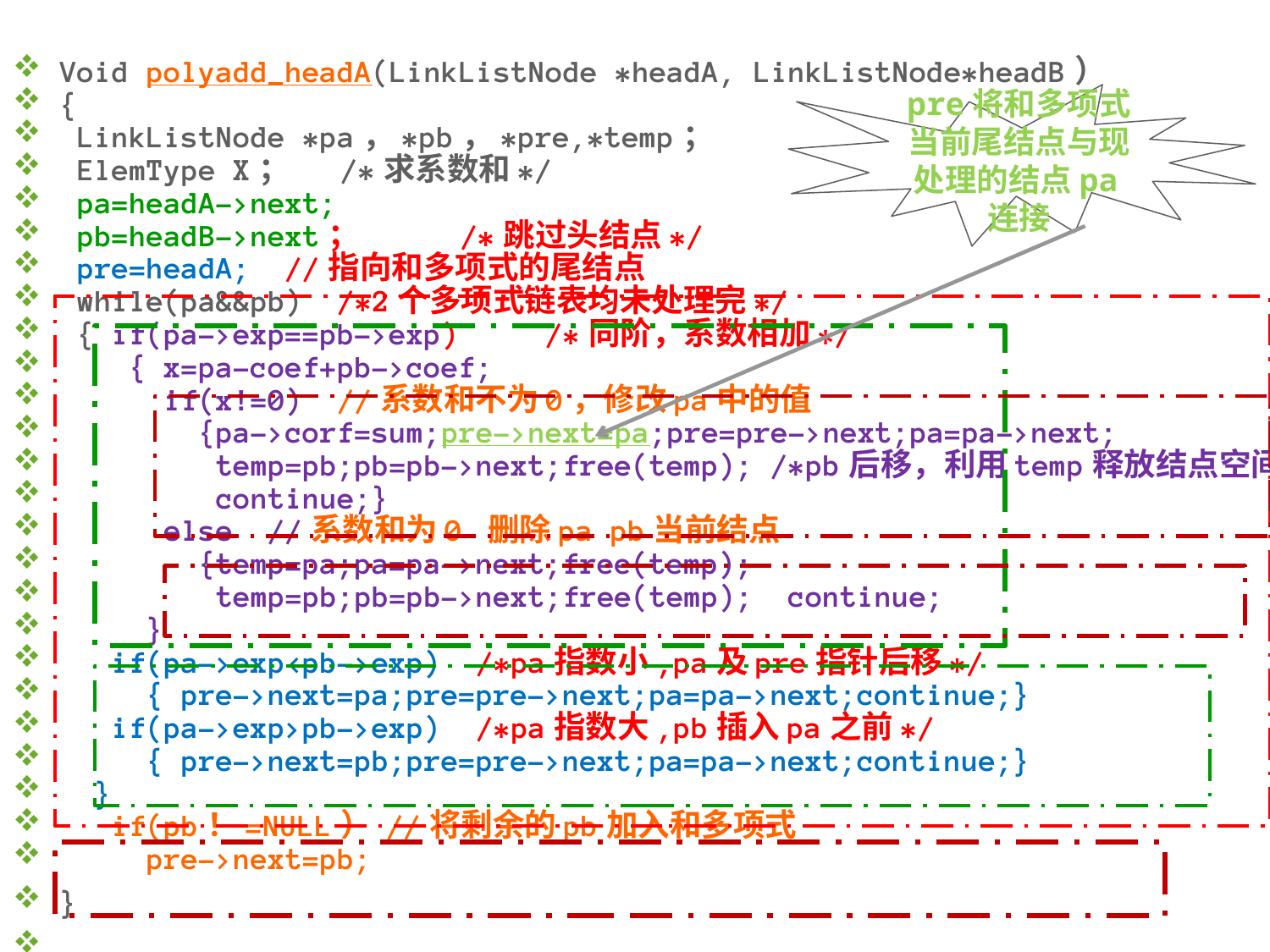

Void polyadd_headA(LinkListNode *headA, LinkListNode*headB）
{
 LinkListNode *pa，*pb，*pre,*temp；
 ElemType X；      /*求系数和*/
 pa=headA->next;
 pb=headB->next；             /*跳过头结点*/
 pre=headA;  //指向和多项式的尾结点
 while(pa&&pb)  /*2个多项式链表均未处理完*/
 { if(pa->exp==pb->exp)     /*同阶，系数相加*/
    { x=pa-coef+pb->coef;
      if(x!=0)  //系数和不为0，修改pa中的值
        {pa->corf=sum;pre->next=pa;pre=pre->next;pa=pa->next;
         temp=pb;pb=pb->next;free(temp); /*pb后移，利用temp释放结点空间
         continue;}
      else  //系数和为0 删除pa pb当前结点
        {temp=pa;pa=pa->next;free(temp);
         temp=pb;pb=pb->next;free(temp);  continue;
     }
   if(pa->exp<pb->exp)  /*pa指数小,pa及pre指针后移*/
     { pre->next=pa;pre=pre->next;pa=pa->next;continue;}
   if(pa->exp>pb->exp)  /*pa指数大,pb插入pa之前*/
     { pre->next=pb;pre=pre->next;pa=pa->next;continue;}
  }
   if(pb！=NULL） //将剩余的pb加入和多项式
     pre->next=pb;
}

pre将和多项式当前尾结点与现处理的结点pa连接

204